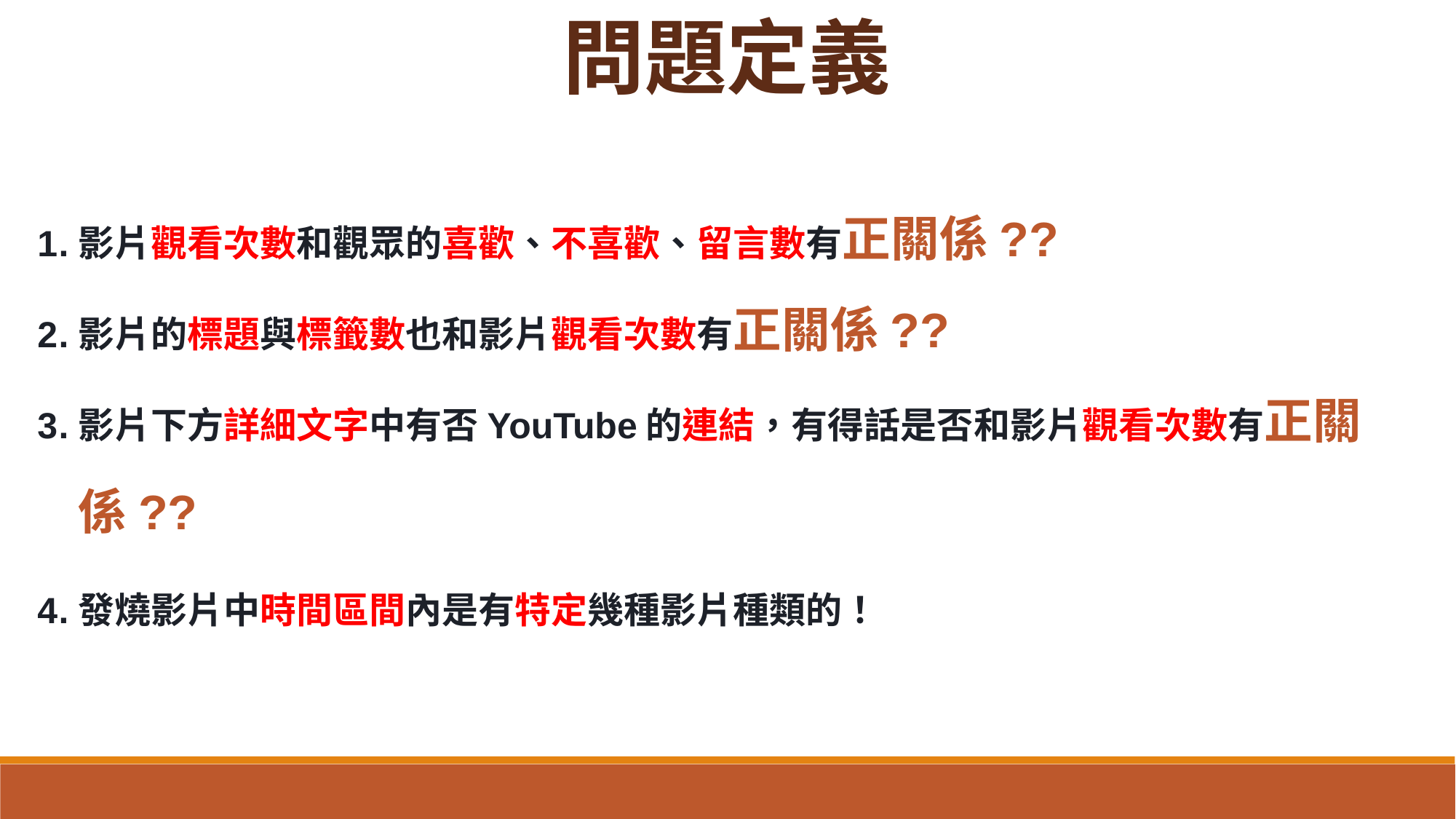

問題定義
影片觀看次數和觀眾的喜歡、不喜歡、留言數有正關係??
影片的標題與標籤數也和影片觀看次數有正關係??
影片下方詳細文字中有否YouTube的連結，有得話是否和影片觀看次數有正關係??
發燒影片中時間區間內是有特定幾種影片種類的！